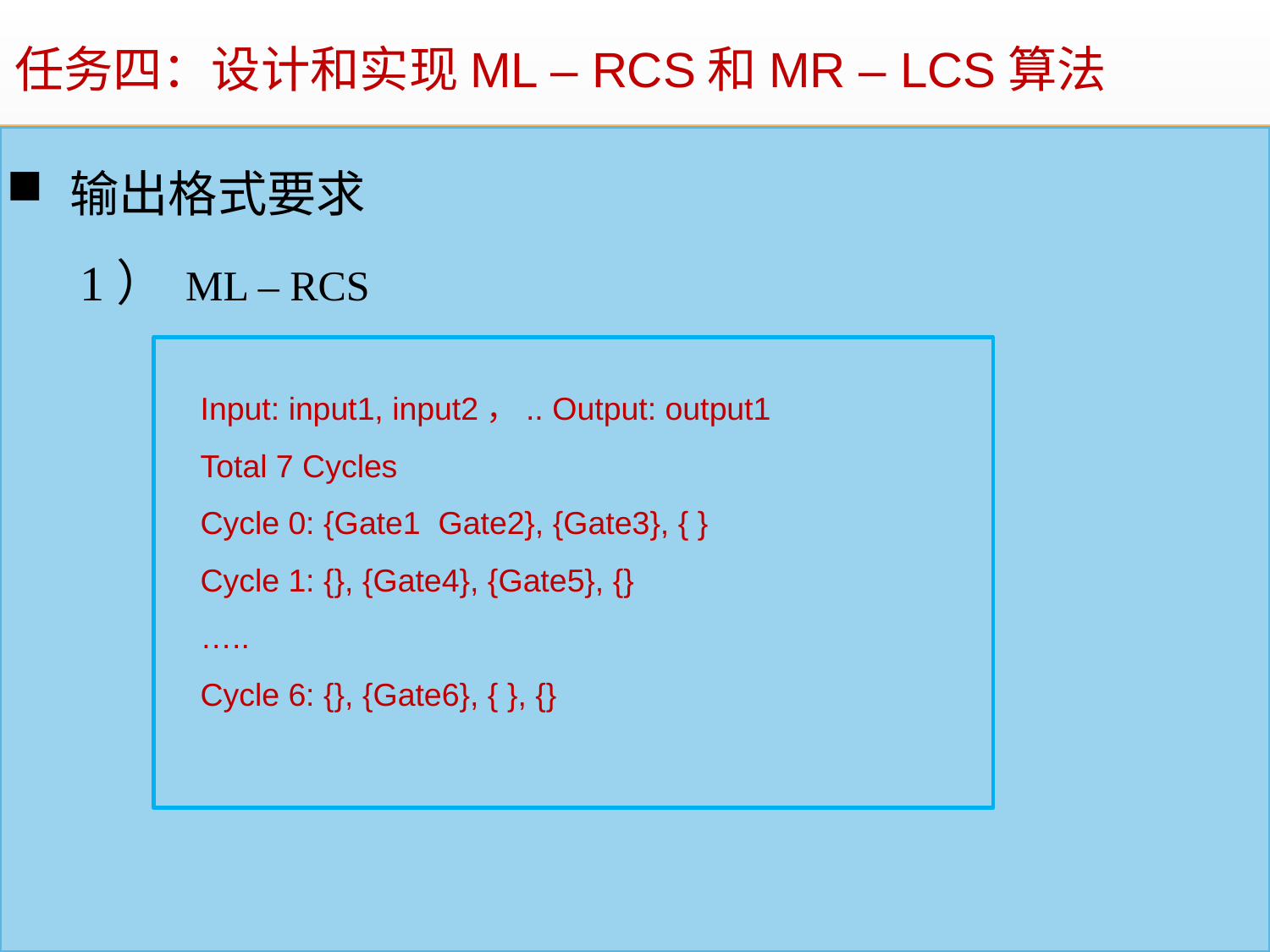

任务四：设计和实现ML – RCS和MR – LCS算法

输出格式要求
      1） ML – RCS

Input: input1, input2，.. Output: output1
Total 7 Cycles
Cycle 0: {Gate1  Gate2}, {Gate3}, { }
Cycle 1: {}, {Gate4}, {Gate5}, {}
…..
Cycle 6: {}, {Gate6}, { }, {}